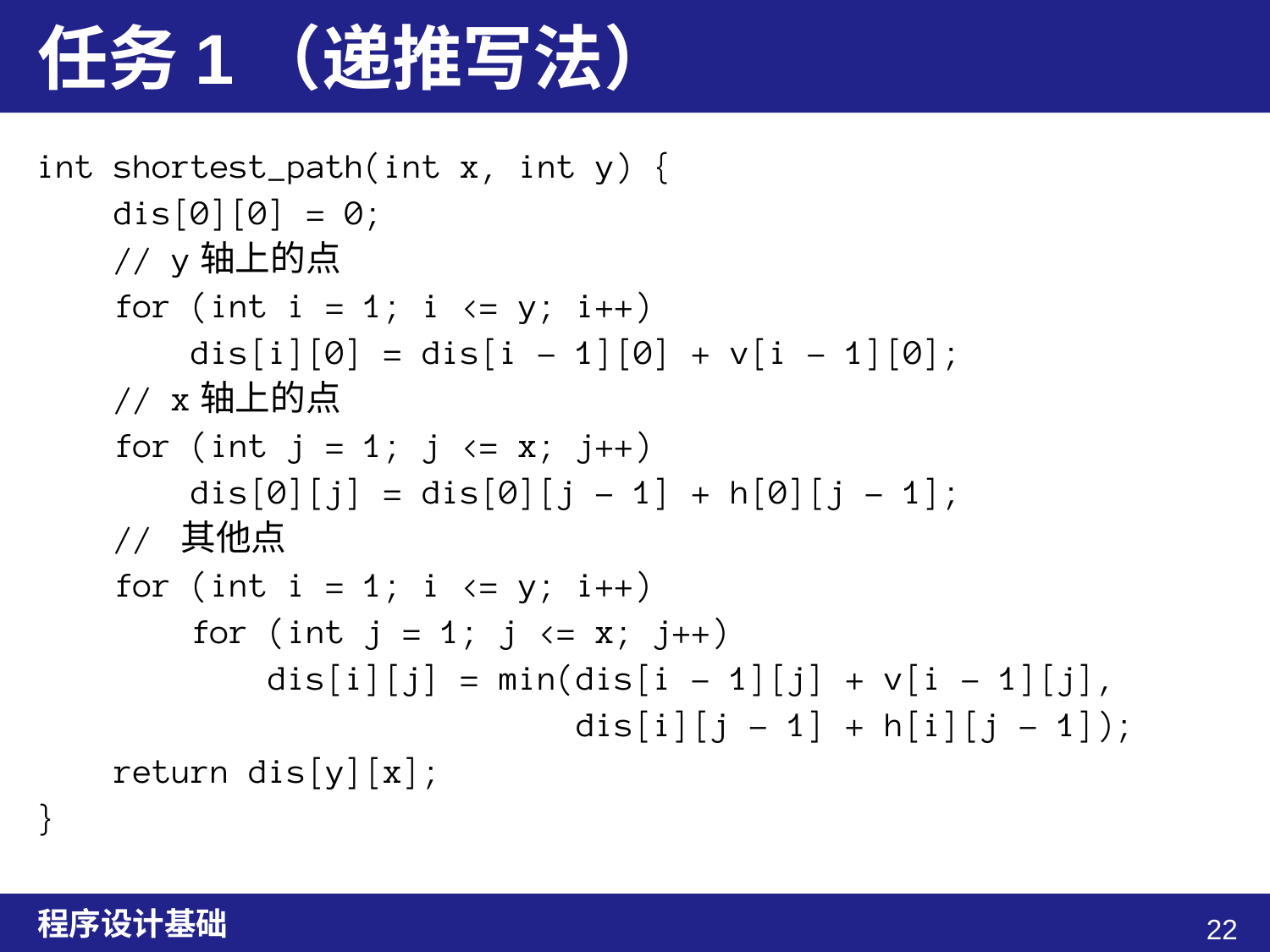

# 任务1（递推写法）
int shortest_path(int x, int y) {
    dis[0][0] = 0;
    // y轴上的点
    for (int i = 1; i <= y; i++)
        dis[i][0] = dis[i - 1][0] + v[i - 1][0];
    // x轴上的点
    for (int j = 1; j <= x; j++)
        dis[0][j] = dis[0][j - 1] + h[0][j - 1];
    // 其他点
    for (int i = 1; i <= y; i++)
        for (int j = 1; j <= x; j++)
            dis[i][j] = min(dis[i - 1][j] + v[i - 1][j],
                            dis[i][j - 1] + h[i][j - 1]);
    return dis[y][x];
}